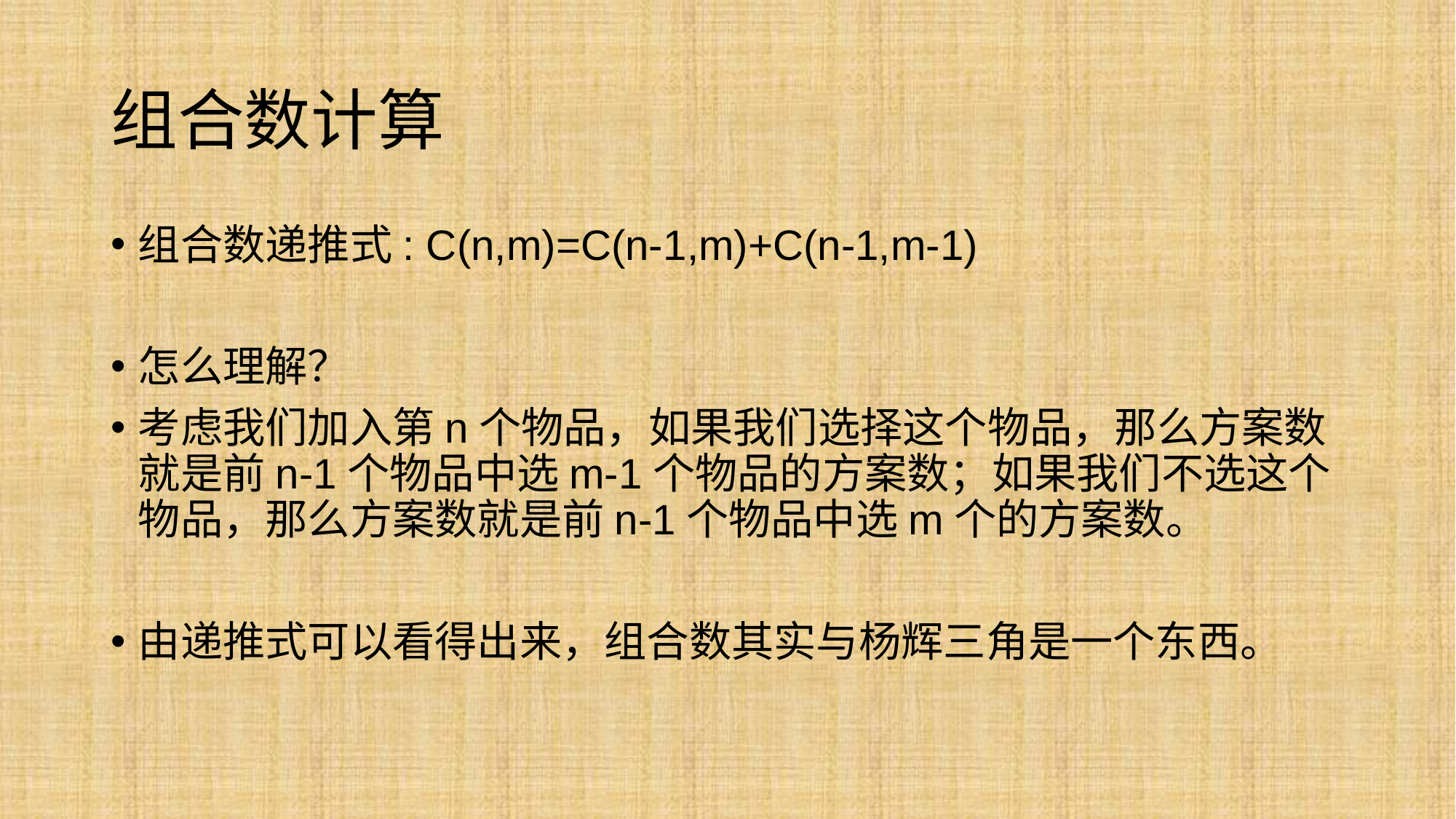

# 组合数计算
组合数递推式: C(n,m)=C(n-1,m)+C(n-1,m-1)

怎么理解？
考虑我们加入第n个物品，如果我们选择这个物品，那么方案数就是前n-1个物品中选m-1个物品的方案数；如果我们不选这个物品，那么方案数就是前n-1个物品中选m个的方案数。

由递推式可以看得出来，组合数其实与杨辉三角是一个东西。